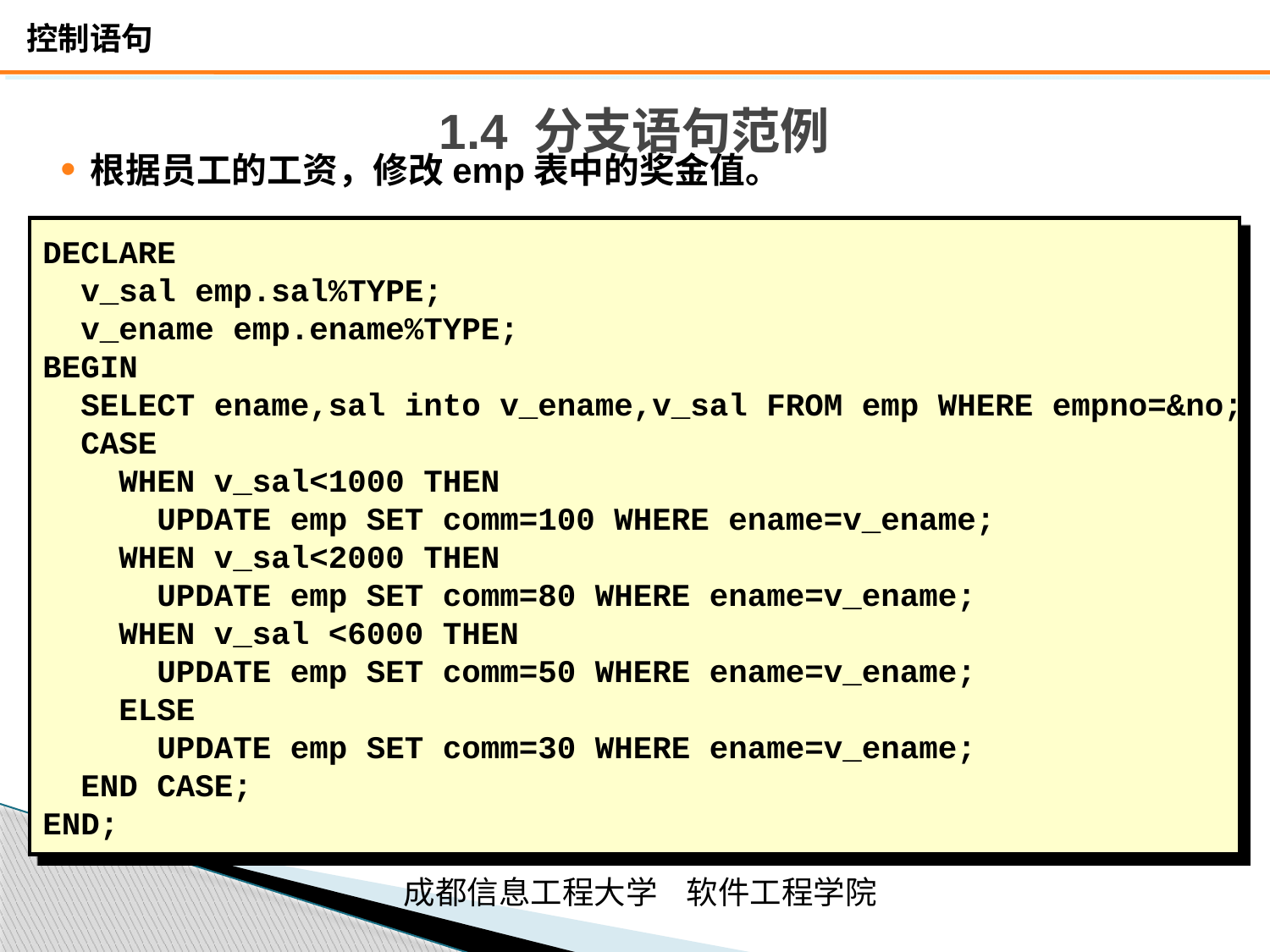

# 1.4 分支语句范例
根据员工的工资，修改emp表中的奖金值。
DECLARE
  v_sal emp.sal%TYPE;
  v_ename emp.ename%TYPE;
BEGIN
  SELECT ename,sal into v_ename,v_sal FROM emp WHERE empno=&no;
  CASE
    WHEN v_sal<1000 THEN
      UPDATE emp SET comm=100 WHERE ename=v_ename;
    WHEN v_sal<2000 THEN
      UPDATE emp SET comm=80 WHERE ename=v_ename;
    WHEN v_sal <6000 THEN
      UPDATE emp SET comm=50 WHERE ename=v_ename;
    ELSE
      UPDATE emp SET comm=30 WHERE ename=v_ename;
  END CASE;
END;